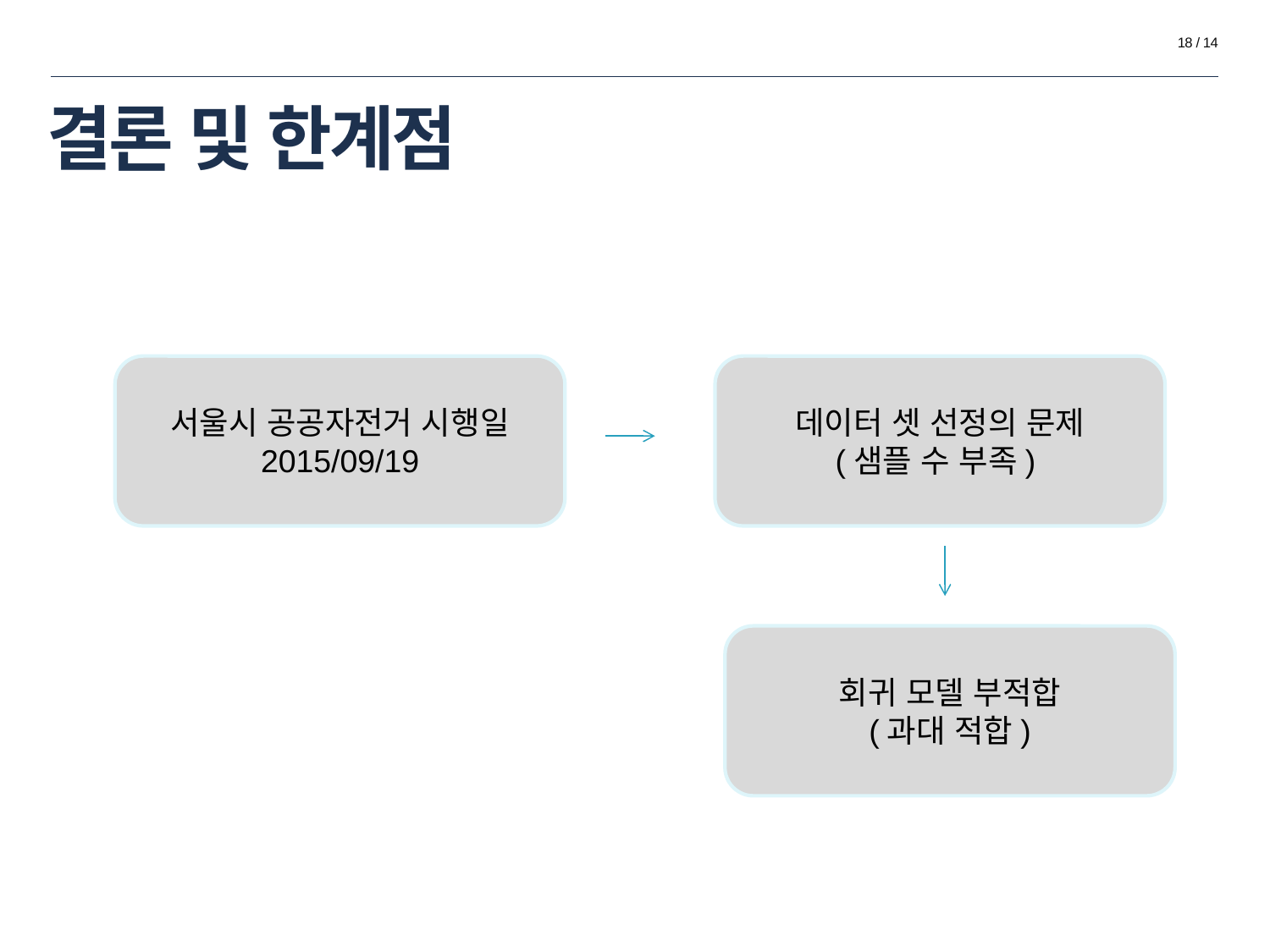

18 / 14
# 결론 및 한계점
서울시 공공자전거 시행일
2015/09/19
데이터 셋 선정의 문제
(샘플 수 부족)
회귀 모델 부적합
(과대 적합)